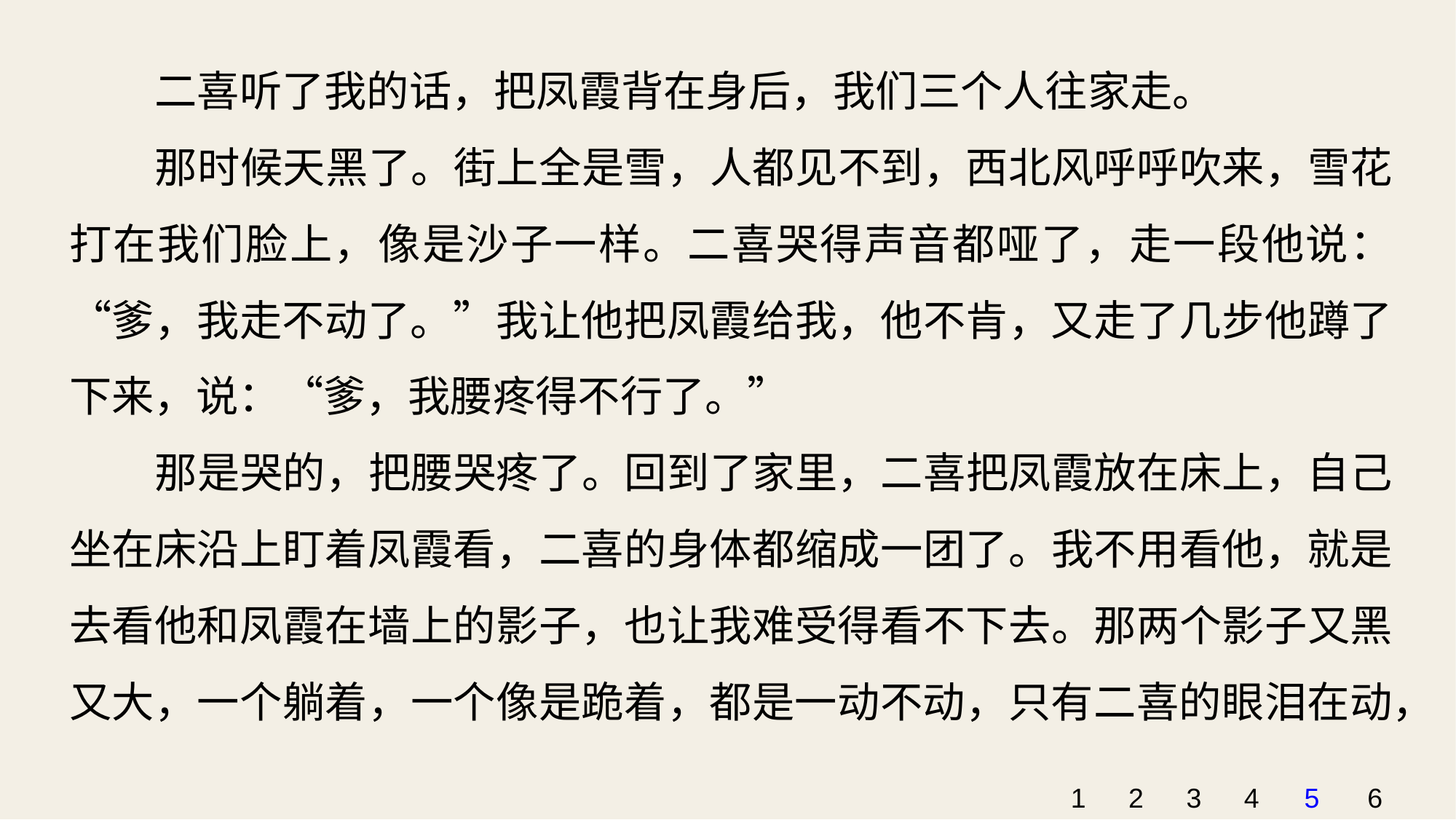

二喜听了我的话，把凤霞背在身后，我们三个人往家走。
那时候天黑了。街上全是雪，人都见不到，西北风呼呼吹来，雪花打在我们脸上，像是沙子一样。二喜哭得声音都哑了，走一段他说：“爹，我走不动了。”我让他把凤霞给我，他不肯，又走了几步他蹲了下来，说：“爹，我腰疼得不行了。”
那是哭的，把腰哭疼了。回到了家里，二喜把凤霞放在床上，自己坐在床沿上盯着凤霞看，二喜的身体都缩成一团了。我不用看他，就是去看他和凤霞在墙上的影子，也让我难受得看不下去。那两个影子又黑又大，一个躺着，一个像是跪着，都是一动不动，只有二喜的眼泪在动，
1
2
3
4
5
6